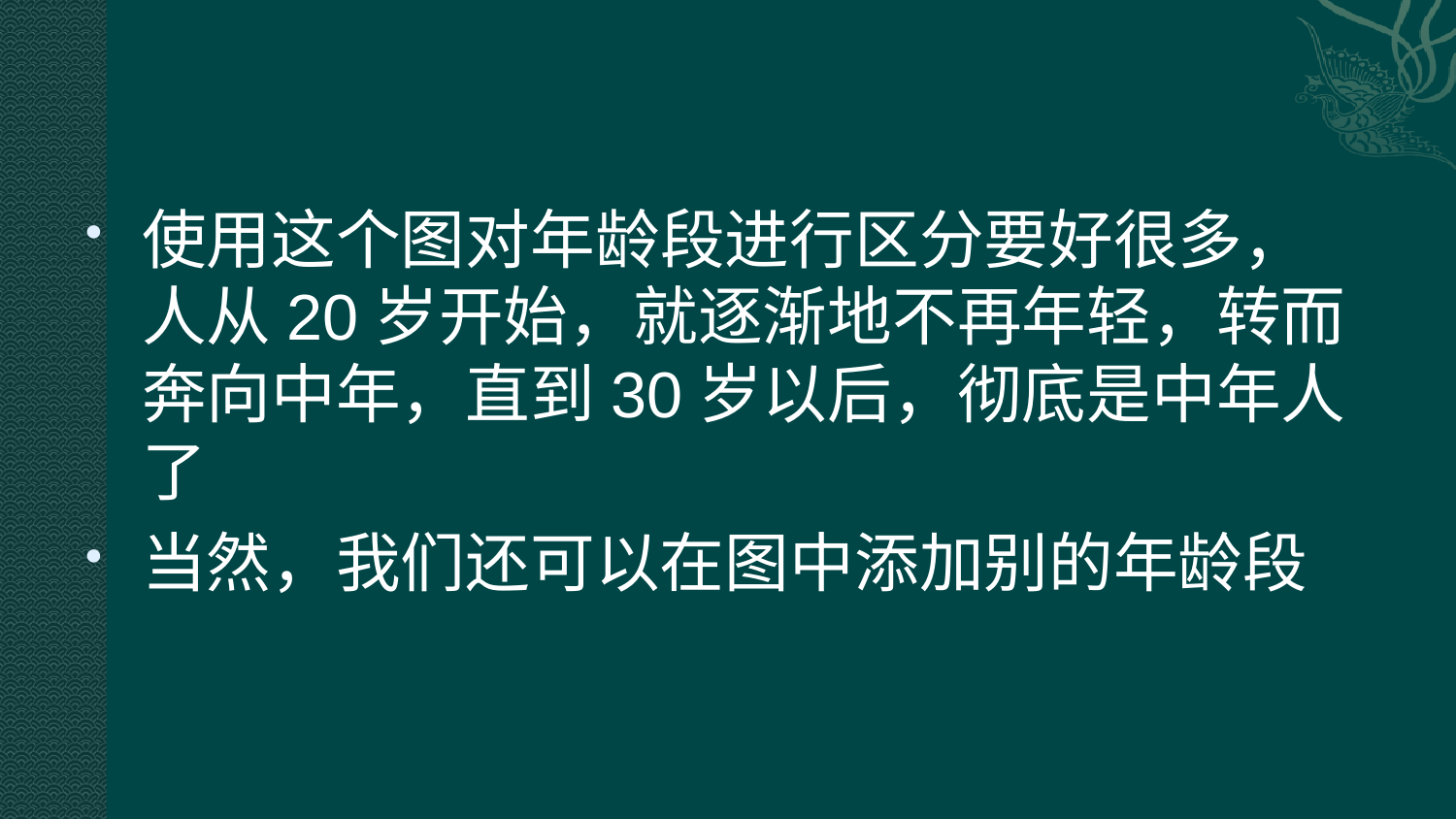

#
使用这个图对年龄段进行区分要好很多，人从20岁开始，就逐渐地不再年轻，转而奔向中年，直到30岁以后，彻底是中年人了
当然，我们还可以在图中添加别的年龄段